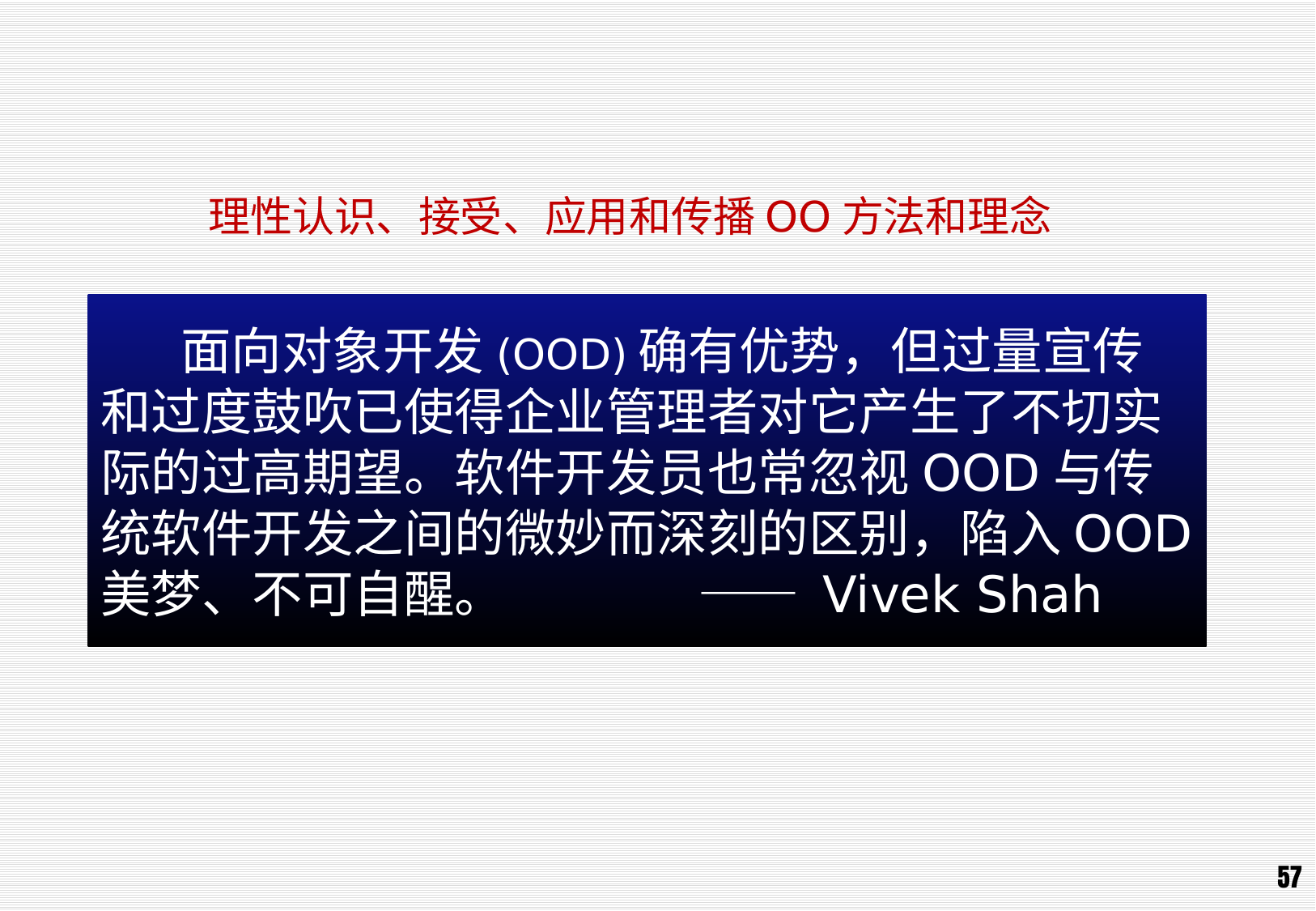

理性认识、接受、应用和传播OO方法和理念
# 面向对象开发(OOD)确有优势，但过量宣传和过度鼓吹已使得企业管理者对它产生了不切实际的过高期望。软件开发员也常忽视OOD与传统软件开发之间的微妙而深刻的区别，陷入OOD美梦、不可自醒。                 —— Vivek Shah
57